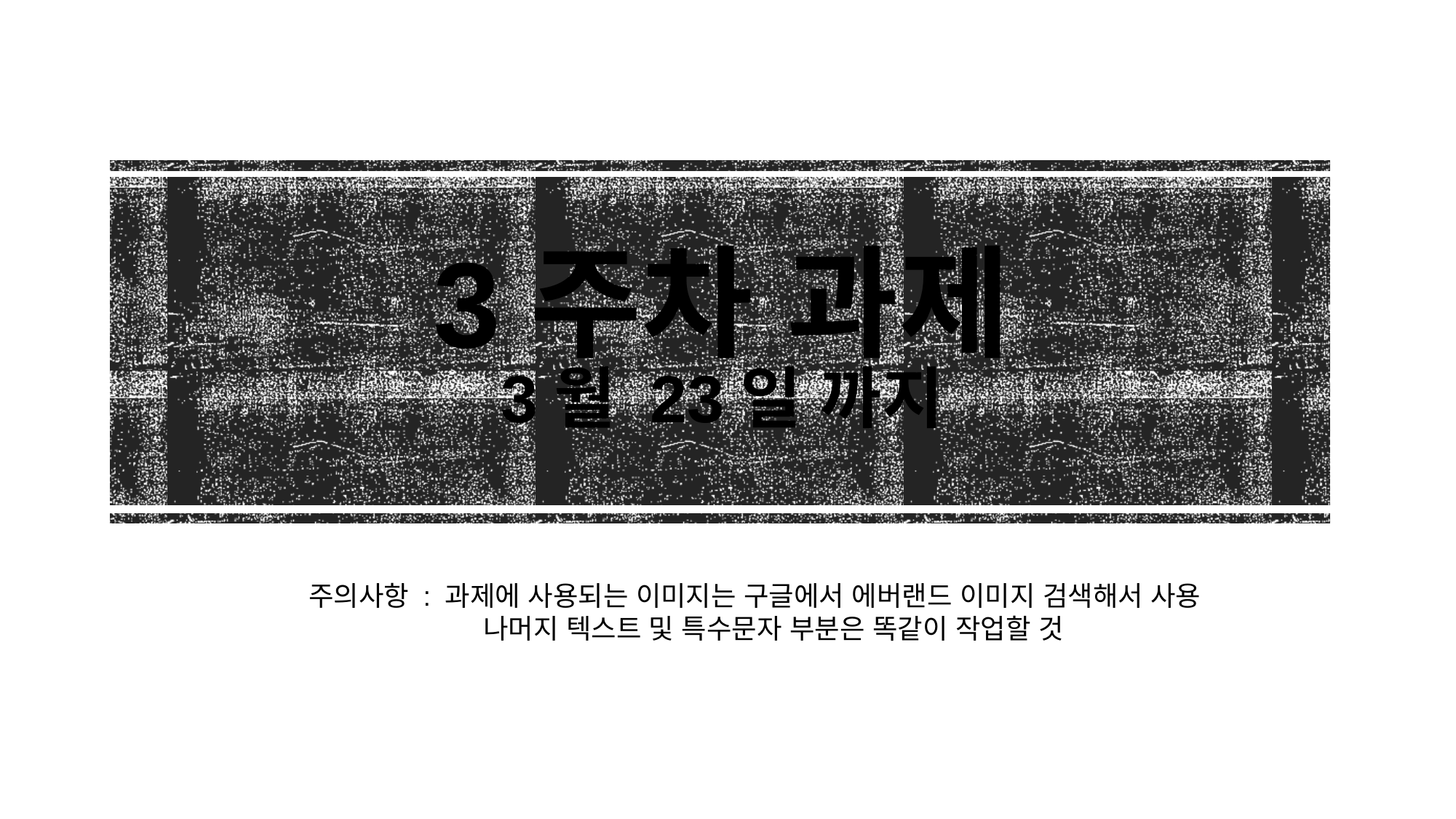

# 3주차 과제 3월 23일 까지
주의사항 : 과제에 사용되는 이미지는 구글에서 에버랜드 이미지 검색해서 사용
                      나머지 텍스트 및 특수문자 부분은 똑같이 작업할 것